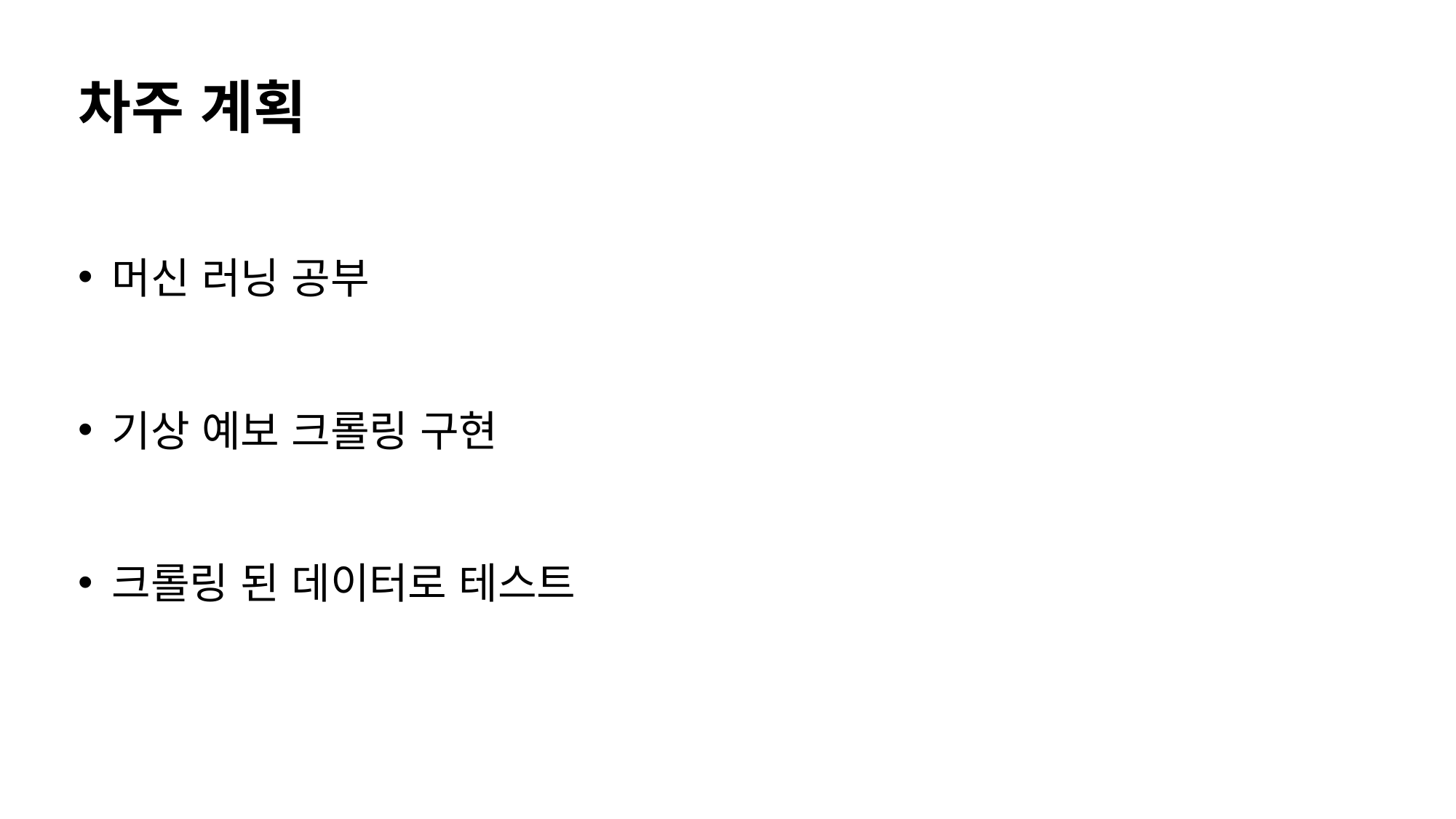

# 차주 계획
머신 러닝 공부
기상 예보 크롤링 구현
크롤링 된 데이터로 테스트